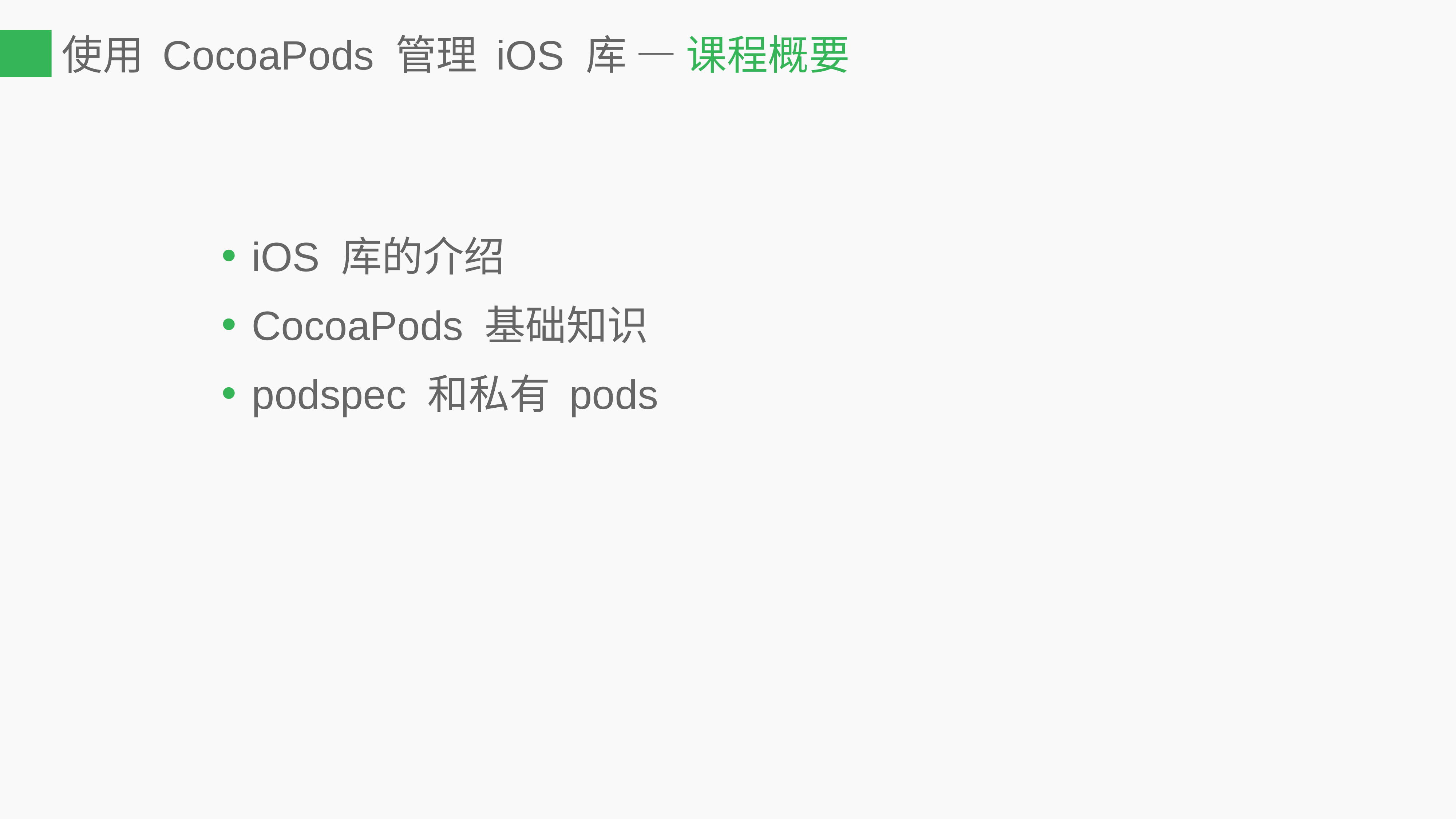

# 使用 CocoaPods 管理 iOS 库 — 课程概要
iOS 库的介绍
CocoaPods 基础知识
podspec 和私有 pods